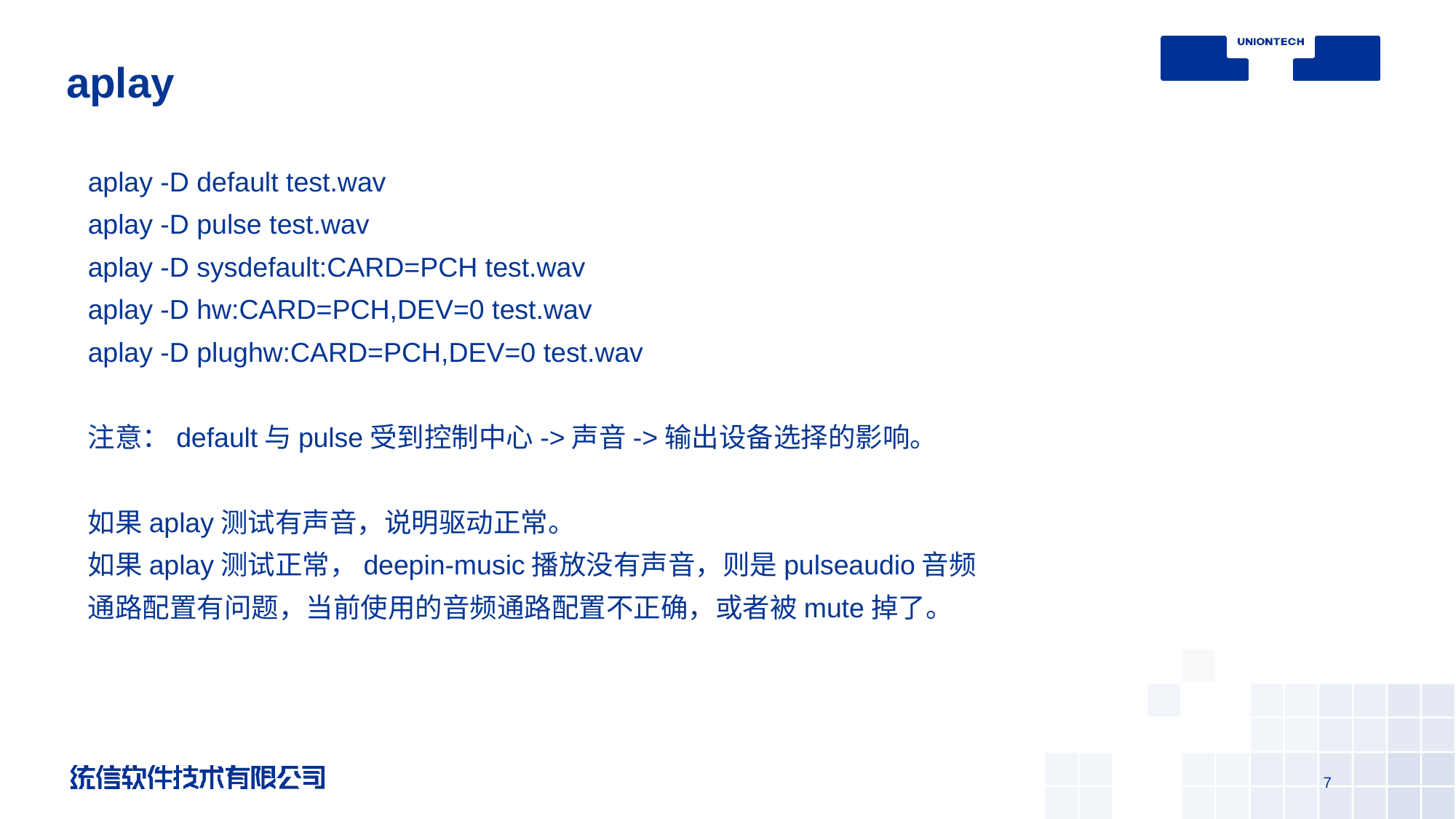

# aplay
aplay -D default test.wav
aplay -D pulse test.wav
aplay -D sysdefault:CARD=PCH test.wav
aplay -D hw:CARD=PCH,DEV=0 test.wav
aplay -D plughw:CARD=PCH,DEV=0 test.wav

注意：default与pulse受到控制中心->声音->输出设备选择的影响。

如果aplay测试有声音，说明驱动正常。
如果aplay测试正常，deepin-music播放没有声音，则是pulseaudio音频
通路配置有问题，当前使用的音频通路配置不正确，或者被mute掉了。